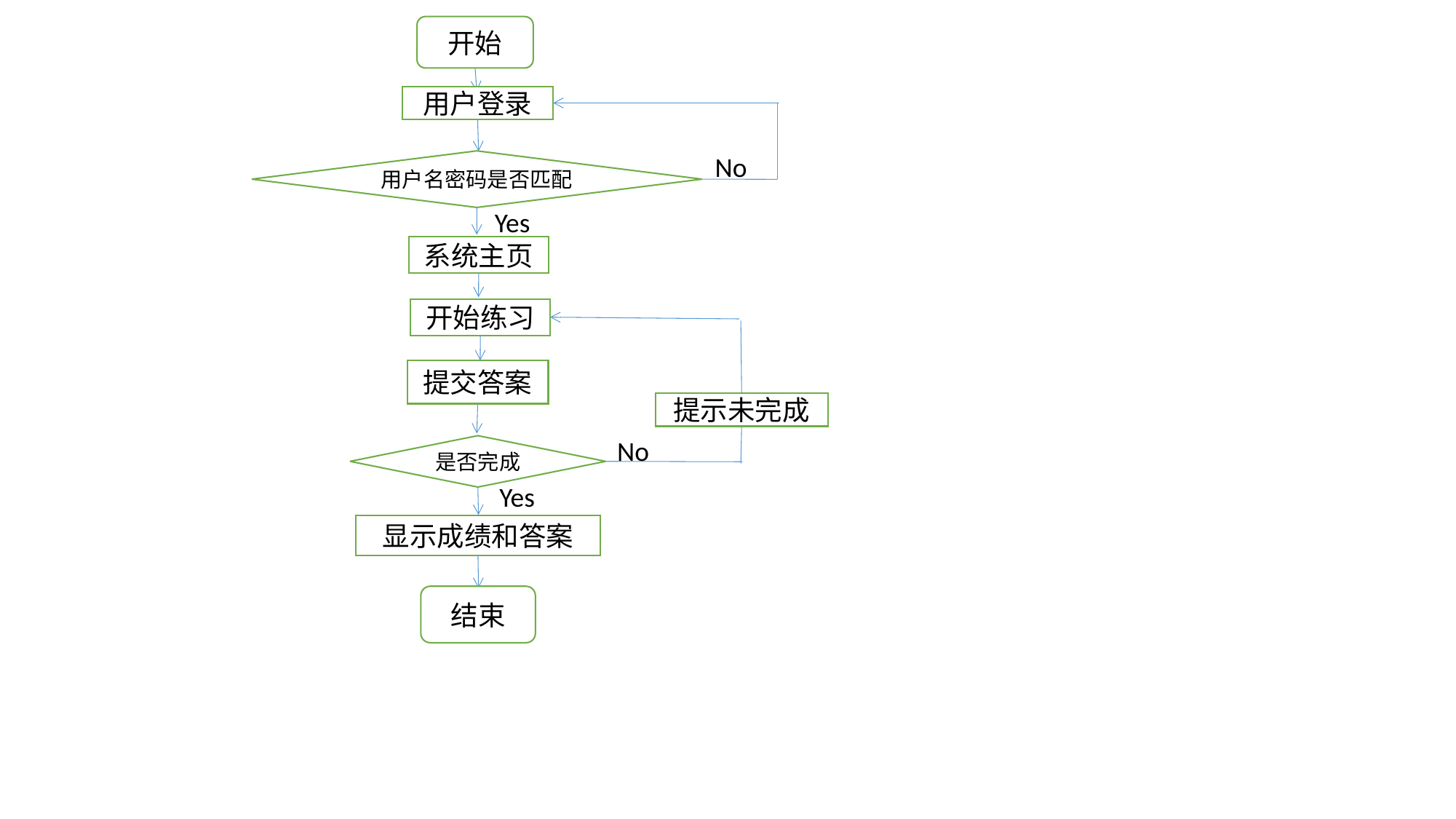

开始
用户登录
No
用户名密码是否匹配
Yes
系统主页
开始练习
提交答案
提示未完成
No
是否完成
Yes
显示成绩和答案
结束